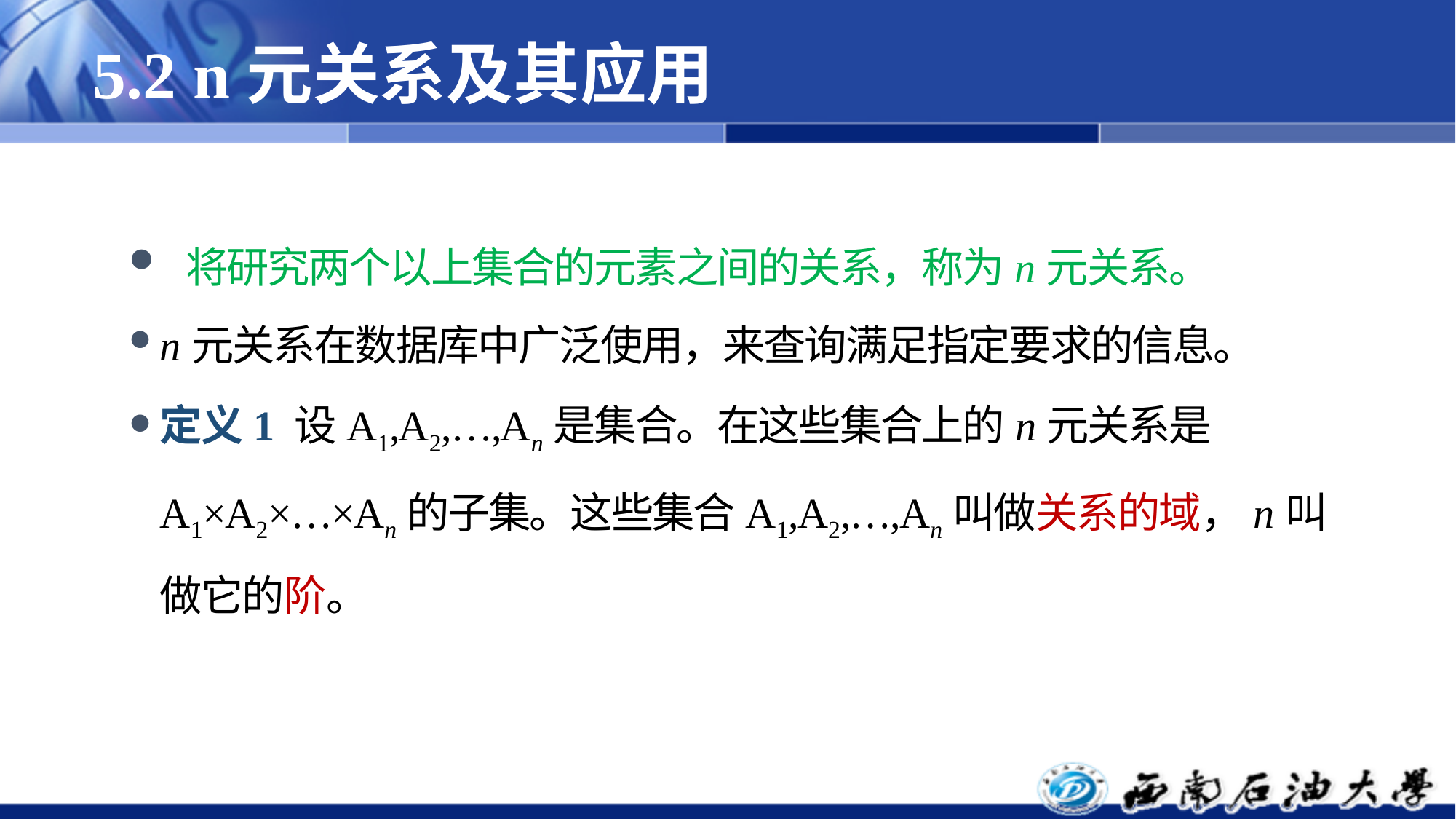

# 5.2 n元关系及其应用
 将研究两个以上集合的元素之间的关系，称为n元关系。
n元关系在数据库中广泛使用，来查询满足指定要求的信息。
定义1 设A1,A2,…,An是集合。在这些集合上的n元关系是A1×A2×…×An的子集。这些集合A1,A2,…,An叫做关系的域，n叫做它的阶。